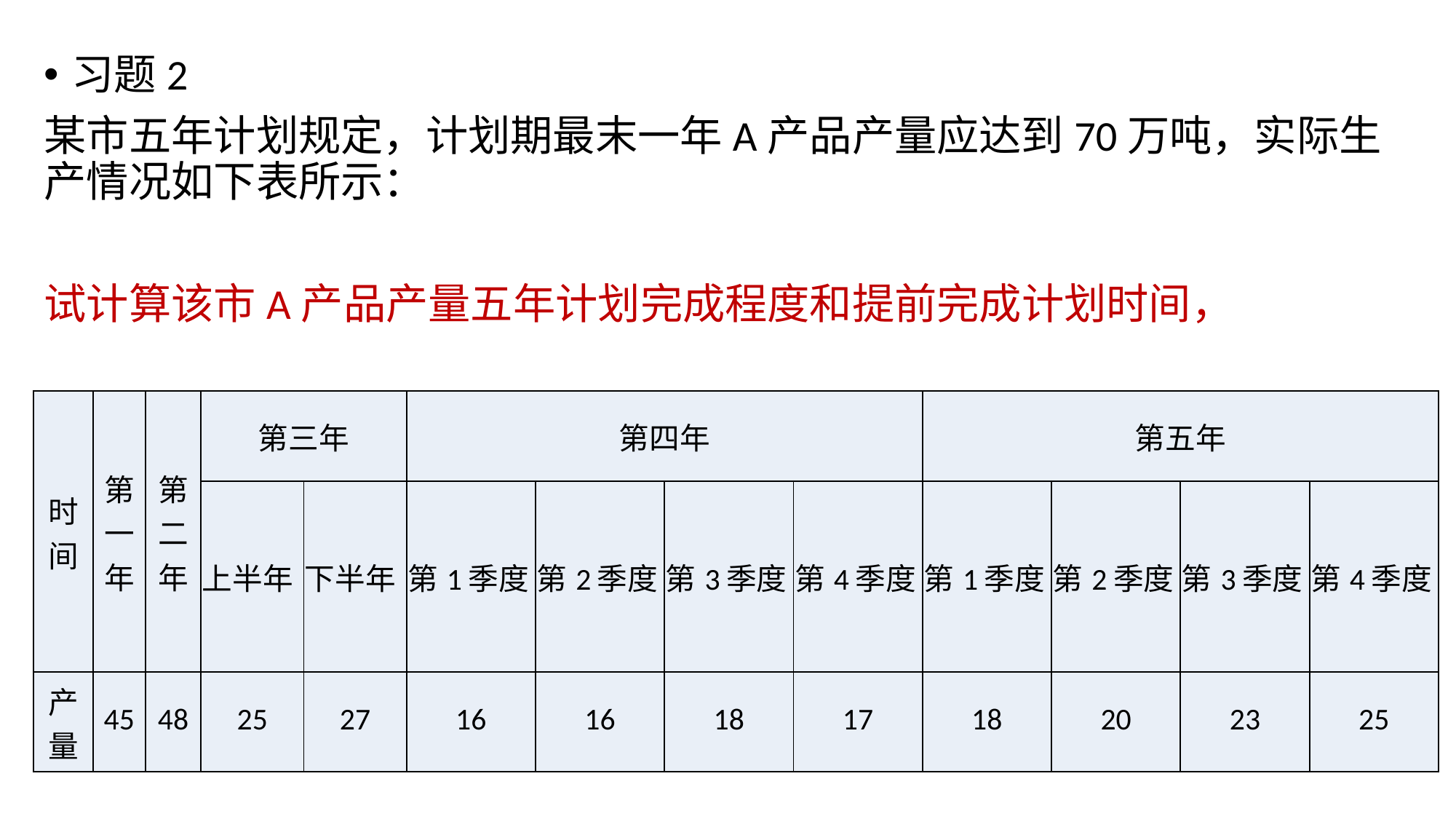

习题2
某市五年计划规定，计划期最末一年A产品产量应达到70万吨，实际生产情况如下表所示：

试计算该市A产品产量五年计划完成程度和提前完成计划时间，
| 时间 | 第一年 | 第二年 | 第三年 |  | 第四年 |  |  |  | 第五年 |  |  |  |
| --- | --- | --- | --- | --- | --- | --- | --- | --- | --- | --- | --- | --- |
|  |  |  | 上半年 | 下半年 | 第1季度 | 第2季度 | 第3季度 | 第4季度 | 第1季度 | 第2季度 | 第3季度 | 第4季度 |
| 产量 | 45 | 48 | 25 | 27 | 16 | 16 | 18 | 17 | 18 | 20 | 23 | 25 |